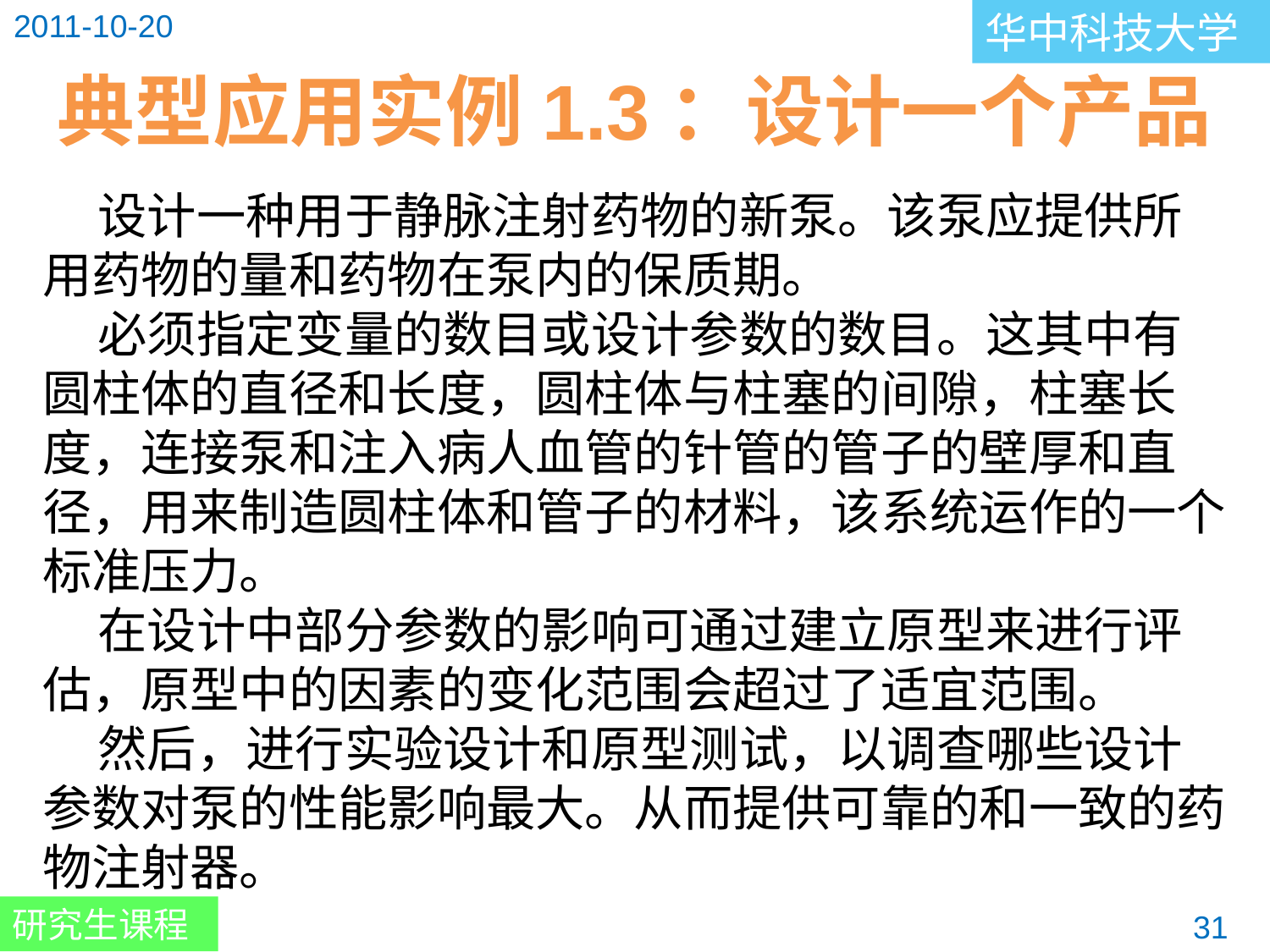

典型应用实例1.3：设计一个产品
    设计一种用于静脉注射药物的新泵。该泵应提供所用药物的量和药物在泵内的保质期。
    必须指定变量的数目或设计参数的数目。这其中有圆柱体的直径和长度，圆柱体与柱塞的间隙，柱塞长度，连接泵和注入病人血管的针管的管子的壁厚和直径，用来制造圆柱体和管子的材料，该系统运作的一个标准压力。
    在设计中部分参数的影响可通过建立原型来进行评估，原型中的因素的变化范围会超过了适宜范围。
    然后，进行实验设计和原型测试，以调查哪些设计参数对泵的性能影响最大。从而提供可靠的和一致的药物注射器。